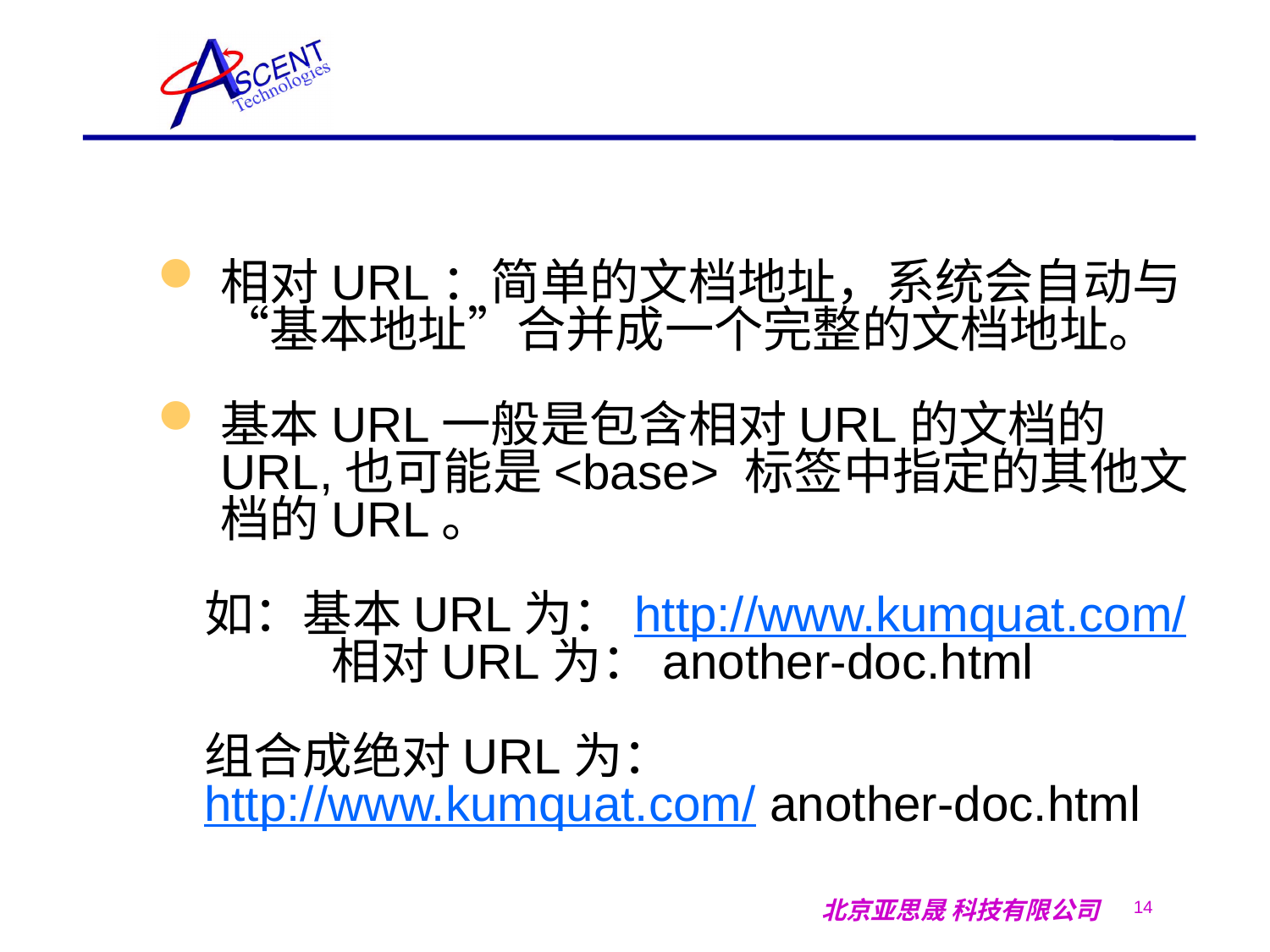

相对URL：简单的文档地址，系统会自动与“基本地址”合并成一个完整的文档地址。

基本URL一般是包含相对URL的文档的URL,也可能是<base> 标签中指定的其他文档的URL。

	如：基本URL为：http://www.kumquat.com/
       	相对URL为：another-doc.html

	组合成绝对URL为：http://www.kumquat.com/ another-doc.html